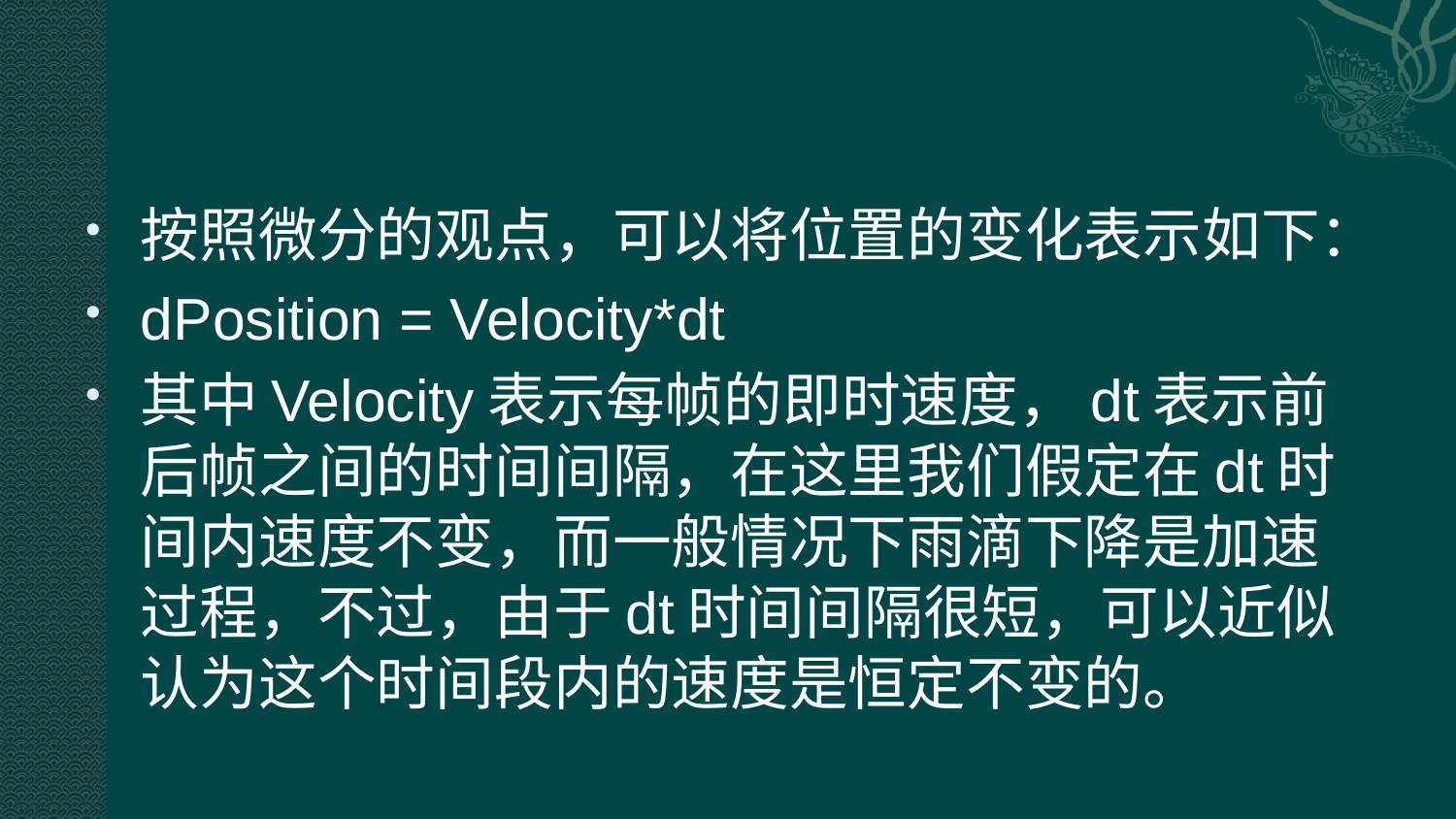

#
按照微分的观点，可以将位置的变化表示如下：
dPosition = Velocity*dt
其中Velocity表示每帧的即时速度，dt表示前后帧之间的时间间隔，在这里我们假定在dt时间内速度不变，而一般情况下雨滴下降是加速过程，不过，由于dt时间间隔很短，可以近似认为这个时间段内的速度是恒定不变的。